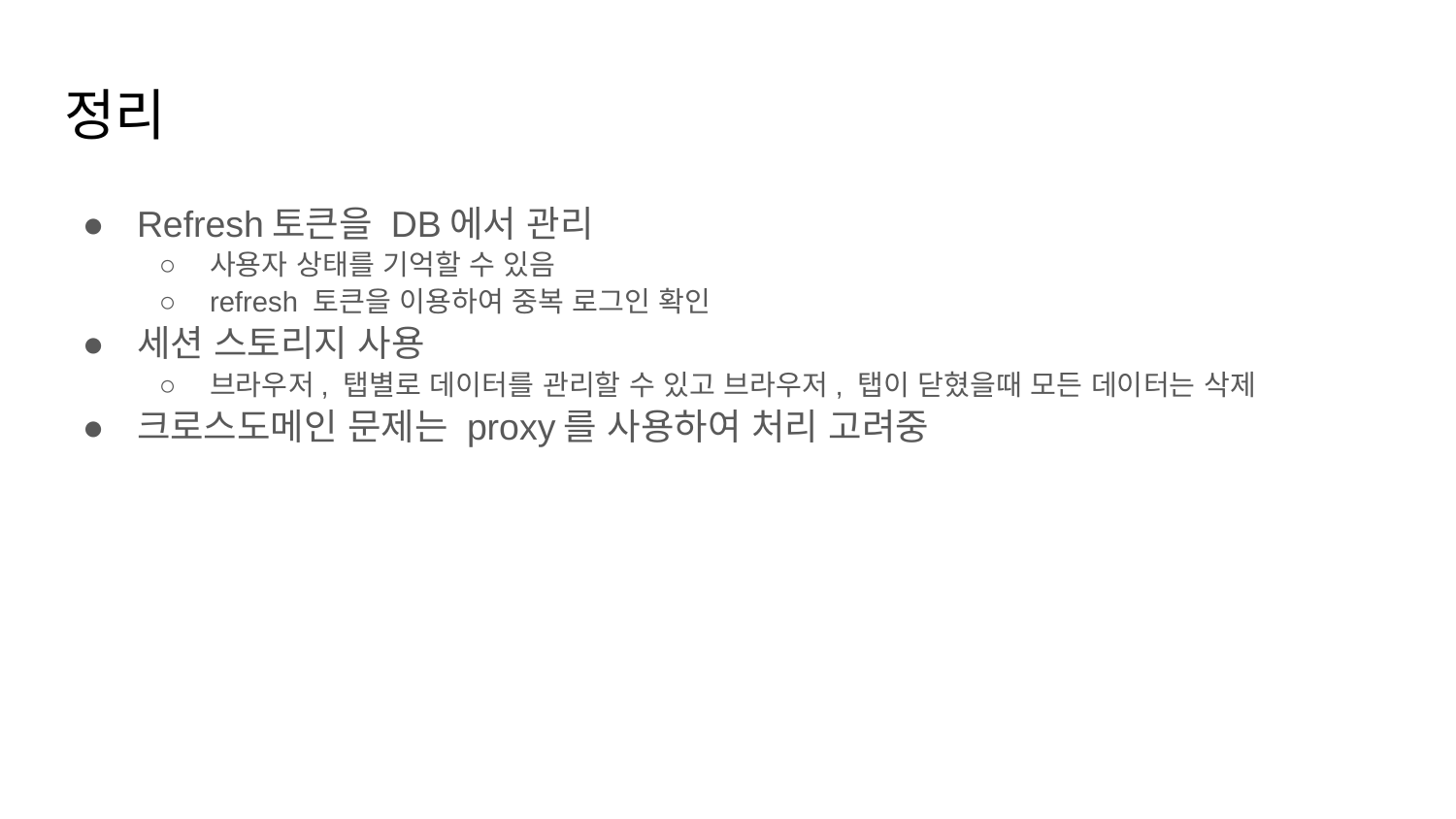

# 정리
Refresh토큰을 DB에서 관리
사용자 상태를 기억할 수 있음
refresh 토큰을 이용하여 중복 로그인 확인
세션 스토리지 사용
브라우저, 탭별로 데이터를 관리할 수 있고 브라우저, 탭이 닫혔을때 모든 데이터는 삭제
크로스도메인 문제는 proxy를 사용하여 처리 고려중